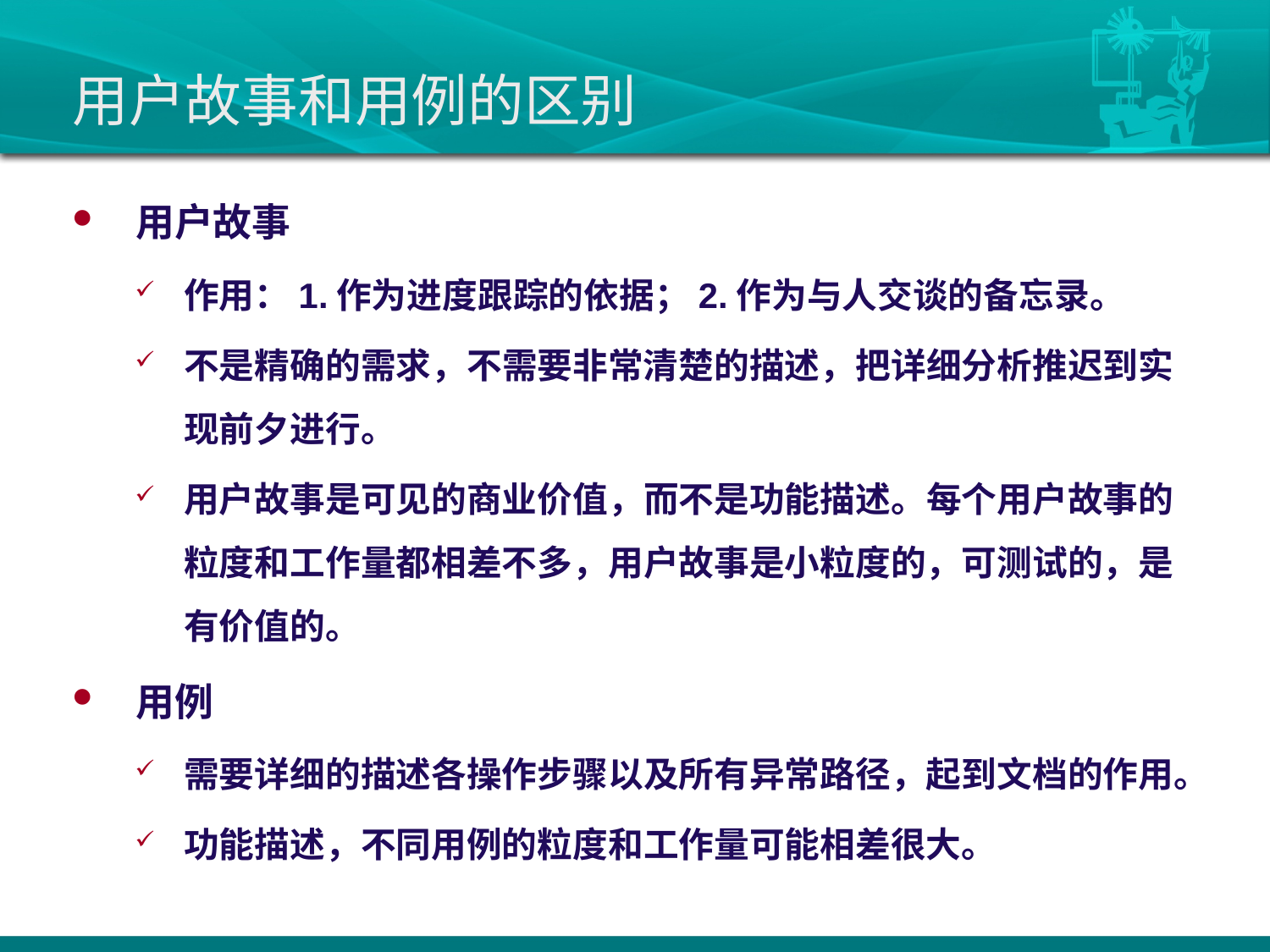

# 用户故事和用例的区别
用户故事
作用：1.作为进度跟踪的依据；2.作为与人交谈的备忘录。
不是精确的需求，不需要非常清楚的描述，把详细分析推迟到实现前夕进行。
用户故事是可见的商业价值，而不是功能描述。每个用户故事的粒度和工作量都相差不多，用户故事是小粒度的，可测试的，是有价值的。
用例
需要详细的描述各操作步骤以及所有异常路径，起到文档的作用。
功能描述，不同用例的粒度和工作量可能相差很大。